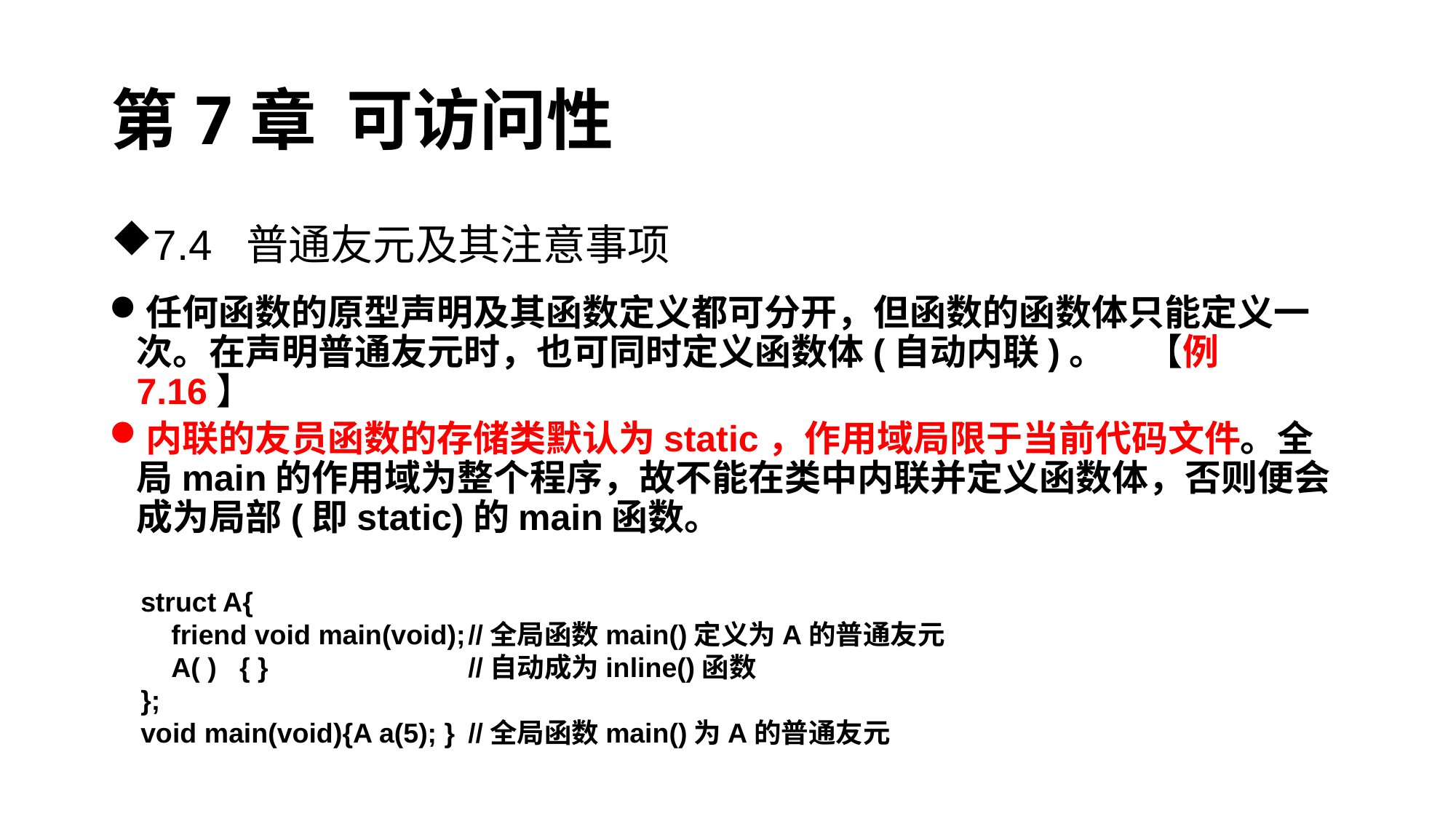

# 第7章  可访问性
7.4  普通友元及其注意事项
任何函数的原型声明及其函数定义都可分开，但函数的函数体只能定义一次。在声明普通友元时，也可同时定义函数体(自动内联)。     【例7.16】
内联的友员函数的存储类默认为static，作用域局限于当前代码文件。全局main的作用域为整个程序，故不能在类中内联并定义函数体，否则便会成为局部(即static)的main函数。
struct A{
    friend void main(void);	//全局函数main()定义为A的普通友元
    A( )   { }		//自动成为inline()函数
};
void main(void){A a(5); }	//全局函数main()为A的普通友元